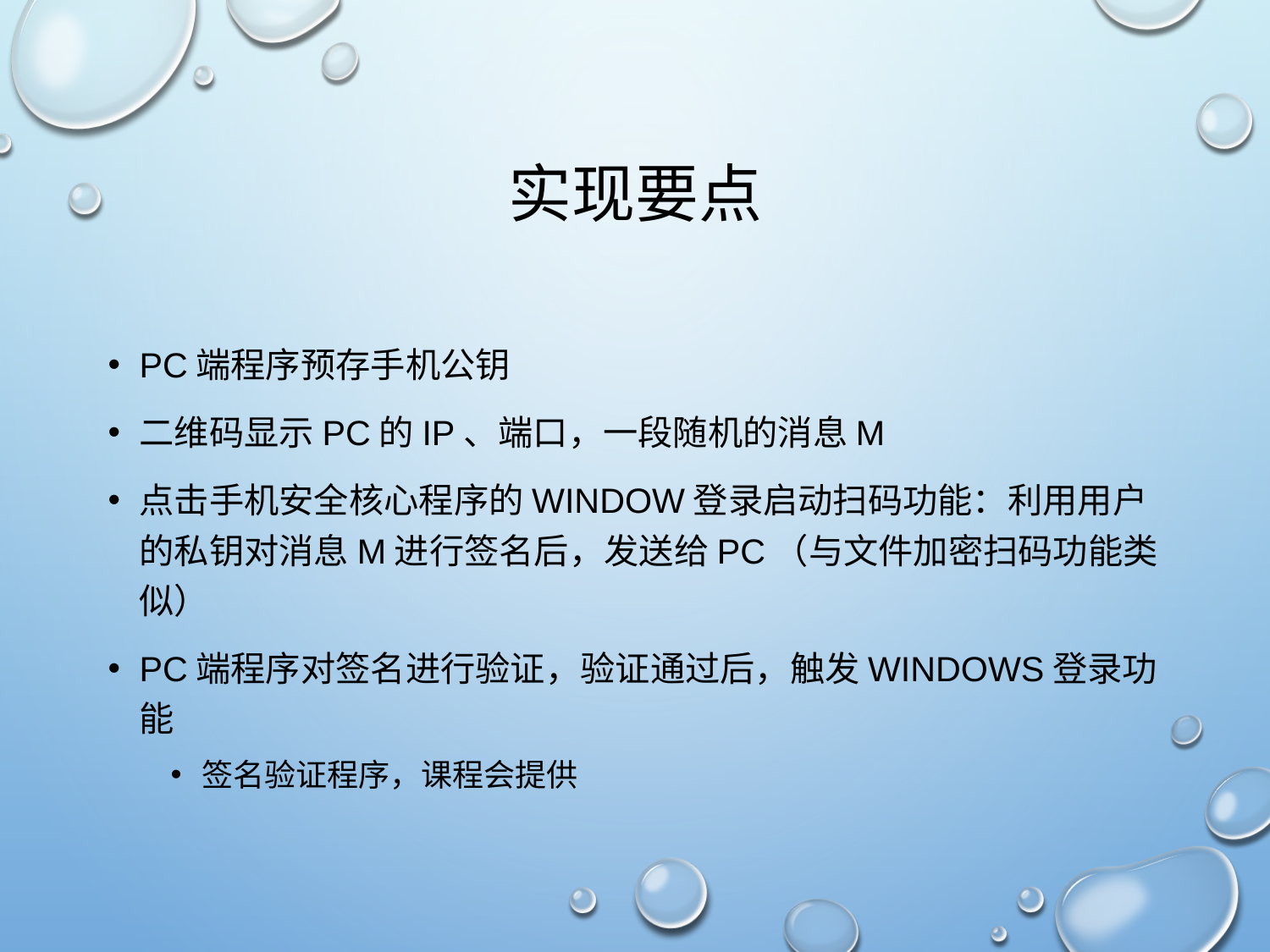

# 实现要点
PC端程序预存手机公钥
二维码显示PC的IP、端口，一段随机的消息M
点击手机安全核心程序的window登录启动扫码功能：利用用户的私钥对消息M进行签名后，发送给PC（与文件加密扫码功能类似）
PC端程序对签名进行验证，验证通过后，触发Windows登录功能
签名验证程序，课程会提供